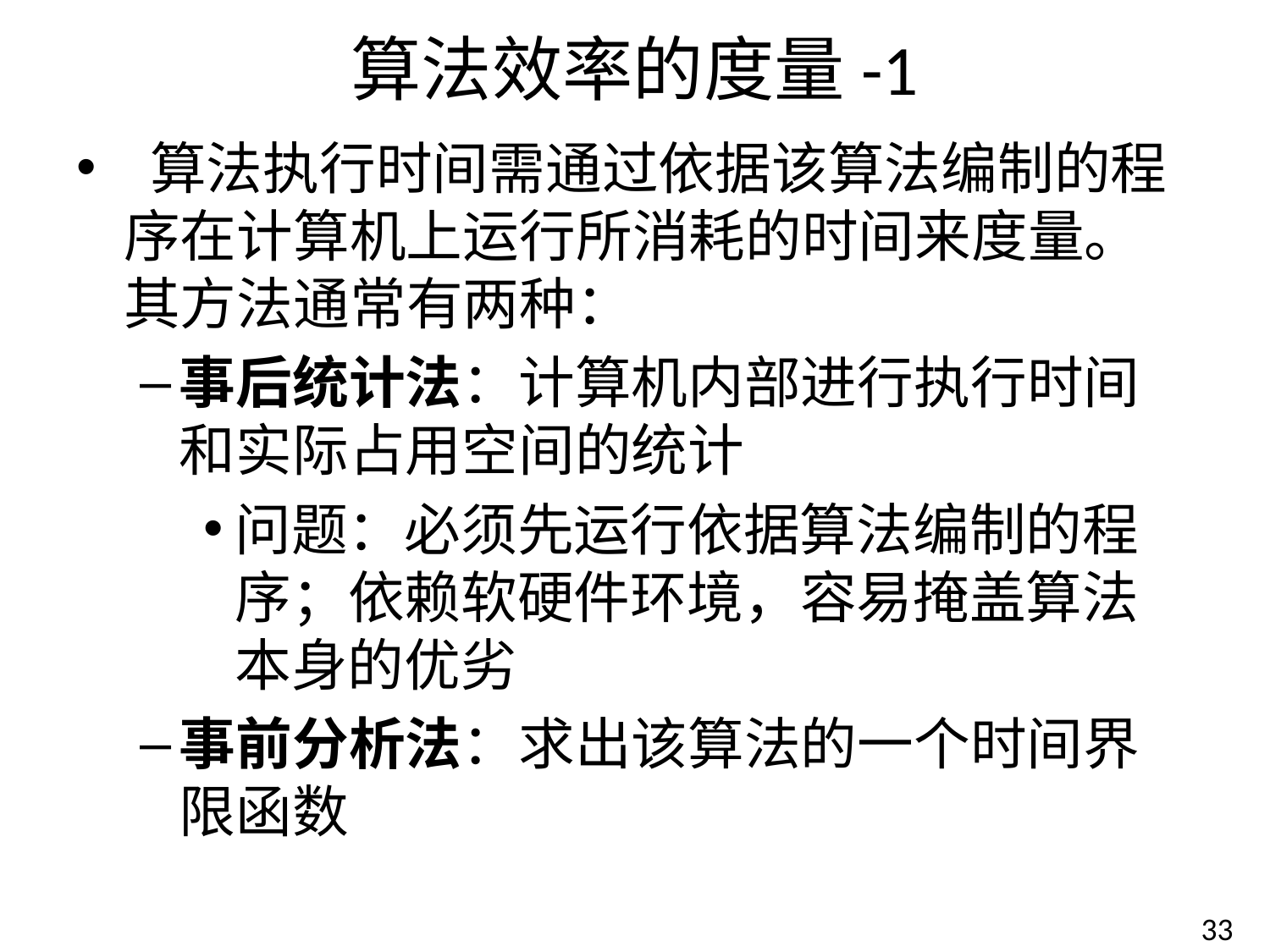

# 算法效率的度量-1
 算法执行时间需通过依据该算法编制的程序在计算机上运行所消耗的时间来度量。其方法通常有两种：
事后统计法：计算机内部进行执行时间和实际占用空间的统计
问题：必须先运行依据算法编制的程序；依赖软硬件环境，容易掩盖算法本身的优劣
事前分析法：求出该算法的一个时间界限函数
33